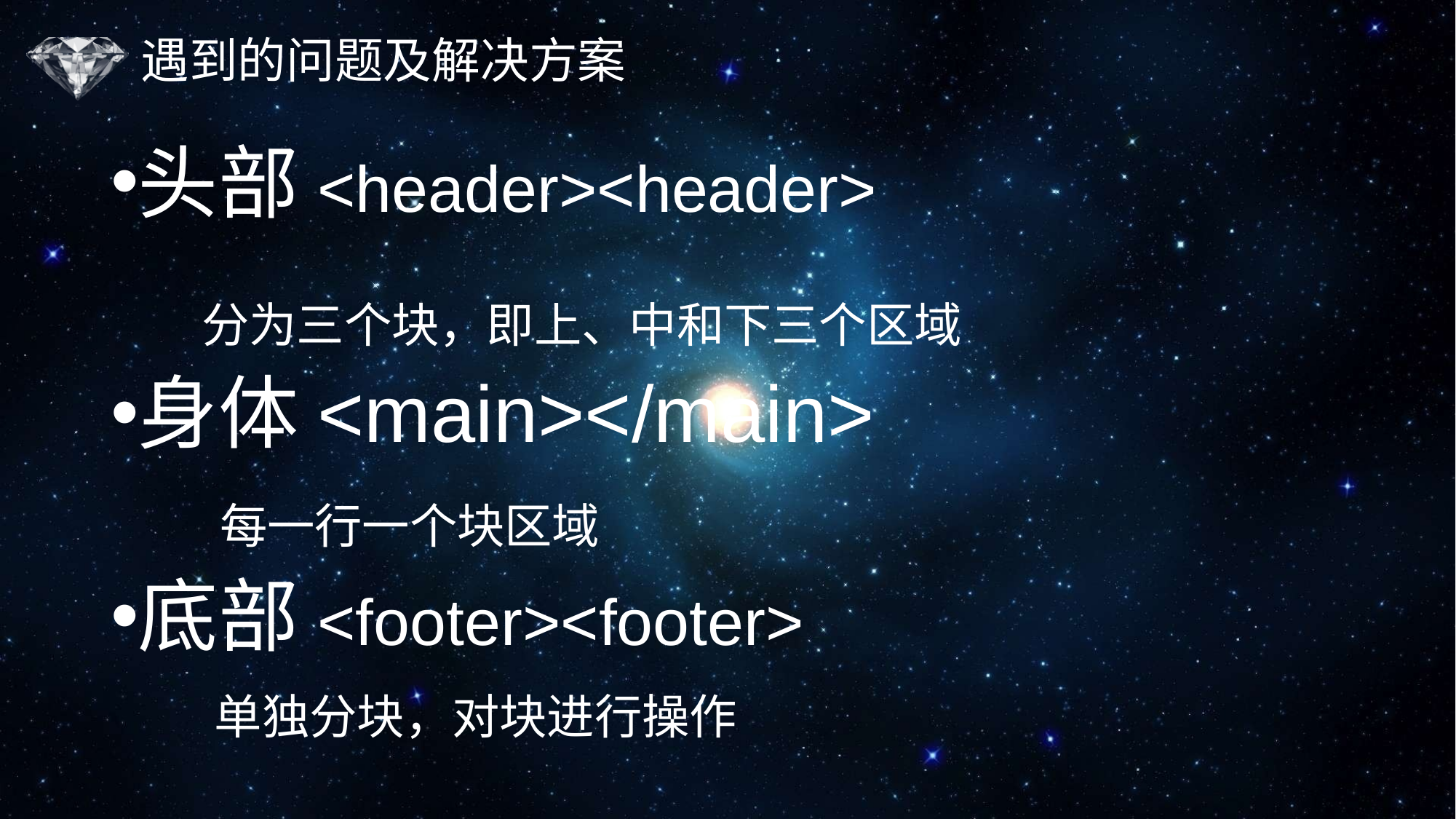

# 遇到的问题及解决方案
头部<header><header>
    分为三个块，即上、中和下三个区域
身体<main></main>
     每一行一个块区域
底部<footer><footer>
      单独分块，对块进行操作